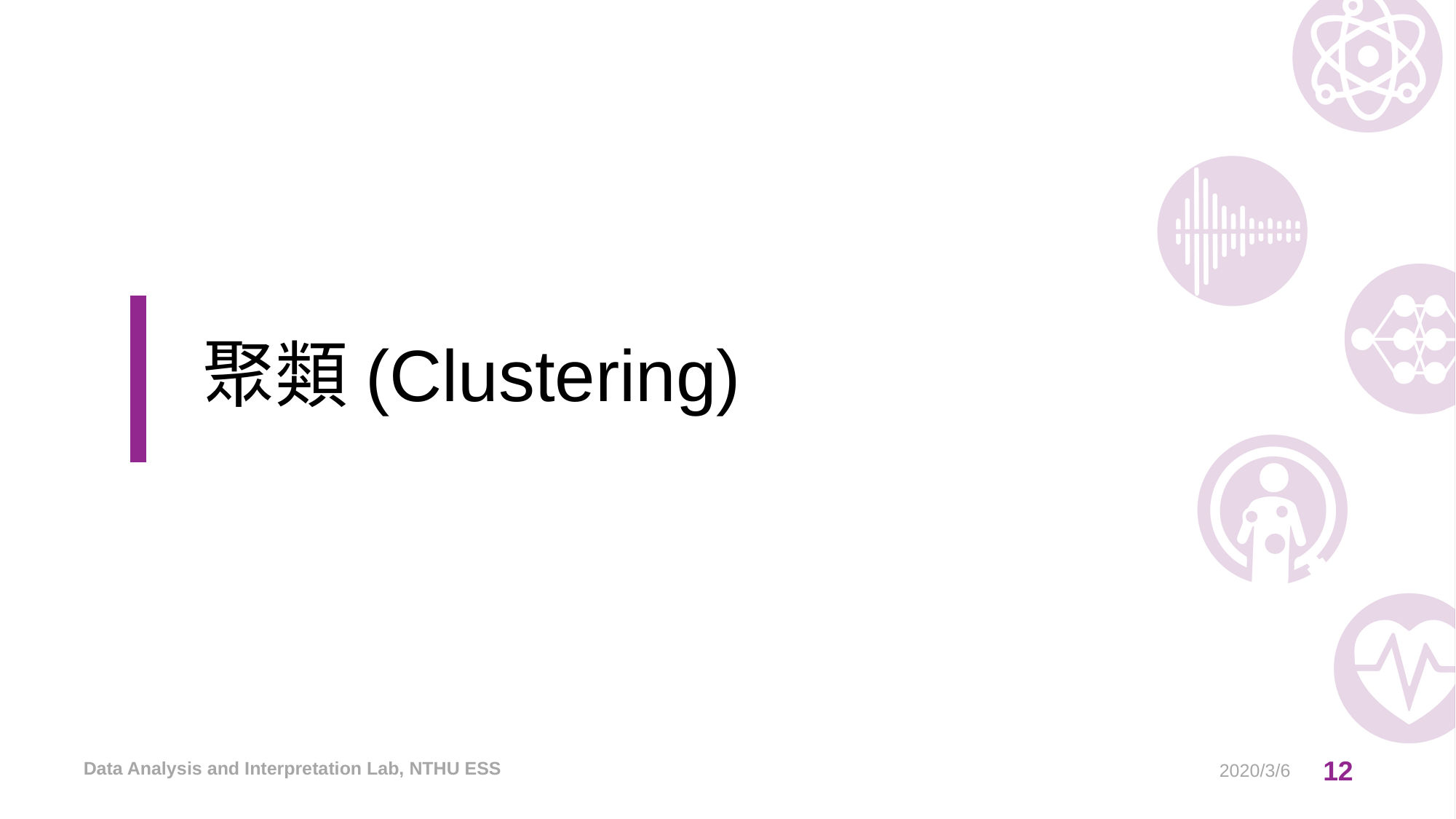

# 聚類(Clustering)
2020/3/6
12
Data Analysis and Interpretation Lab, NTHU ESS